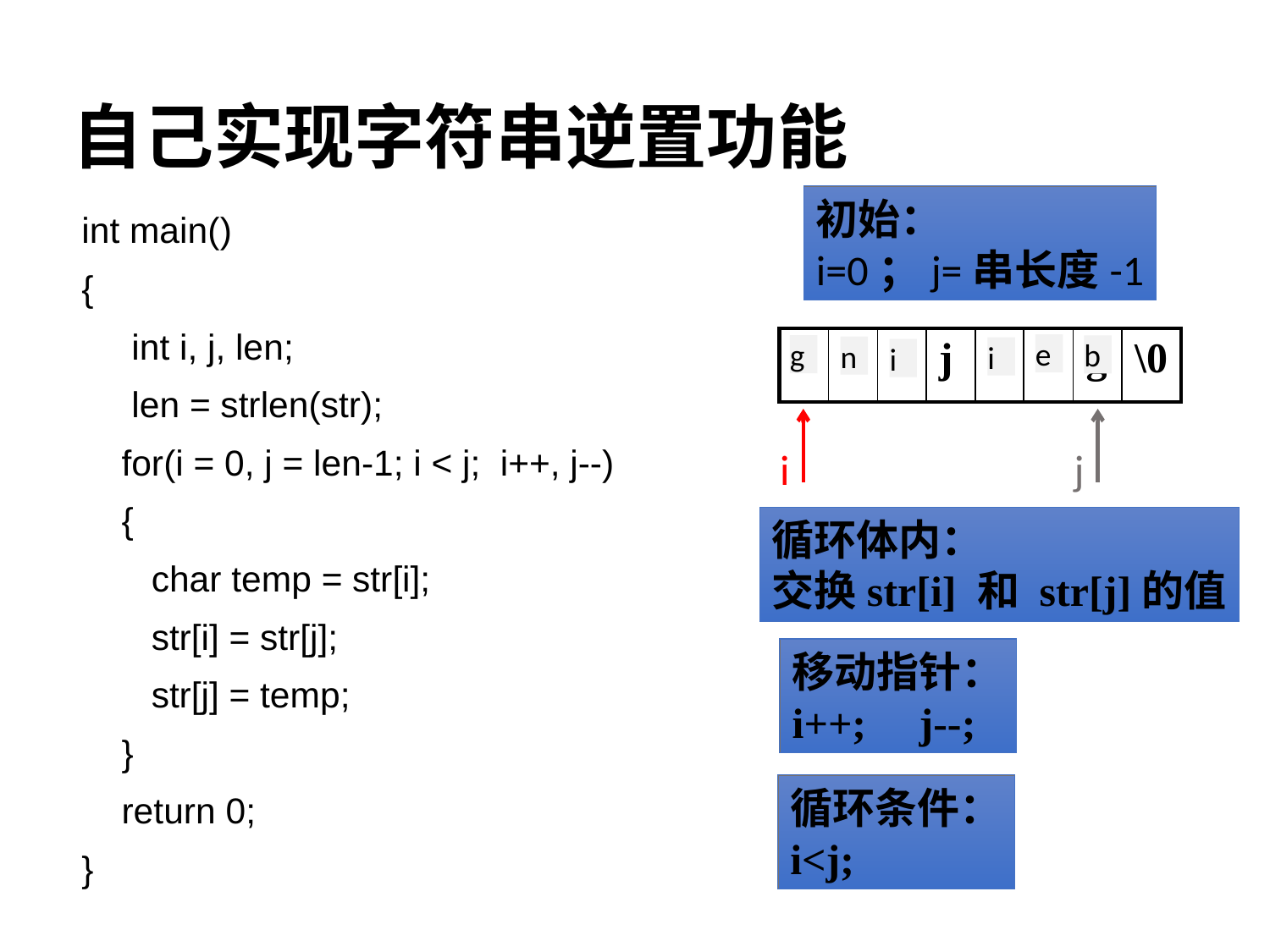

# 自己实现字符串逆置功能
初始：
i=0；j=串长度-1
int main()
{
     int i, j, len;
     len = strlen(str);
    for(i = 0, j = len-1; i < j;  i++, j--)
    {
       char temp = str[i];
       str[i] = str[j];
       str[j] = temp;
    }
    return 0;
}
| b | e | i | j | i | n | g | \0 |
| --- | --- | --- | --- | --- | --- | --- | --- |
e
g
b
n
i
i
i
j
循环体内：
交换str[i] 和 str[j]的值
移动指针：
i++;	j--;
循环条件：
i<j;